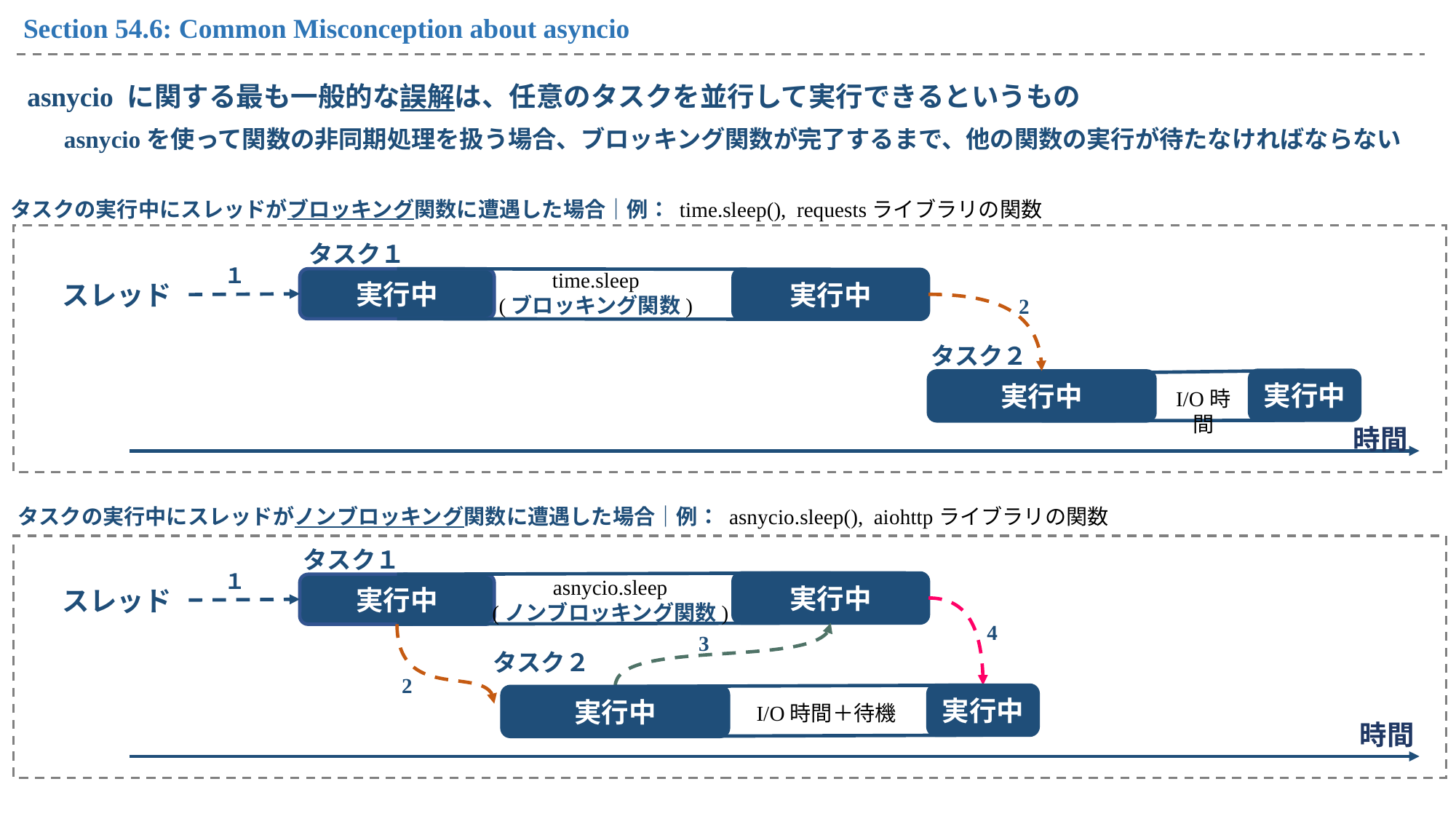

Section 54.6: Common Misconception about asyncio
asnycio に関する最も一般的な誤解は、任意のタスクを並行して実行できるというもの
asnycioを使って関数の非同期処理を扱う場合、ブロッキング関数が完了するまで、他の関数の実行が待たなければならない
タスクの実行中にスレッドがブロッキング関数に遭遇した場合｜例： time.sleep(),  requestsライブラリの関数

タスク１
１
time.sleep
(ブロッキング関数)
実行中
実行中
スレッド
2
タスク２
実行中
実行中
I/O時間
時間
タスクの実行中にスレッドがノンブロッキング関数に遭遇した場合｜例： asnycio.sleep(),  aiohttpライブラリの関数

タスク１
１
asnycio.sleep
(ノンブロッキング関数)
実行中
実行中
スレッド
4
3
タスク２
2
実行中
実行中
I/O時間＋待機
時間